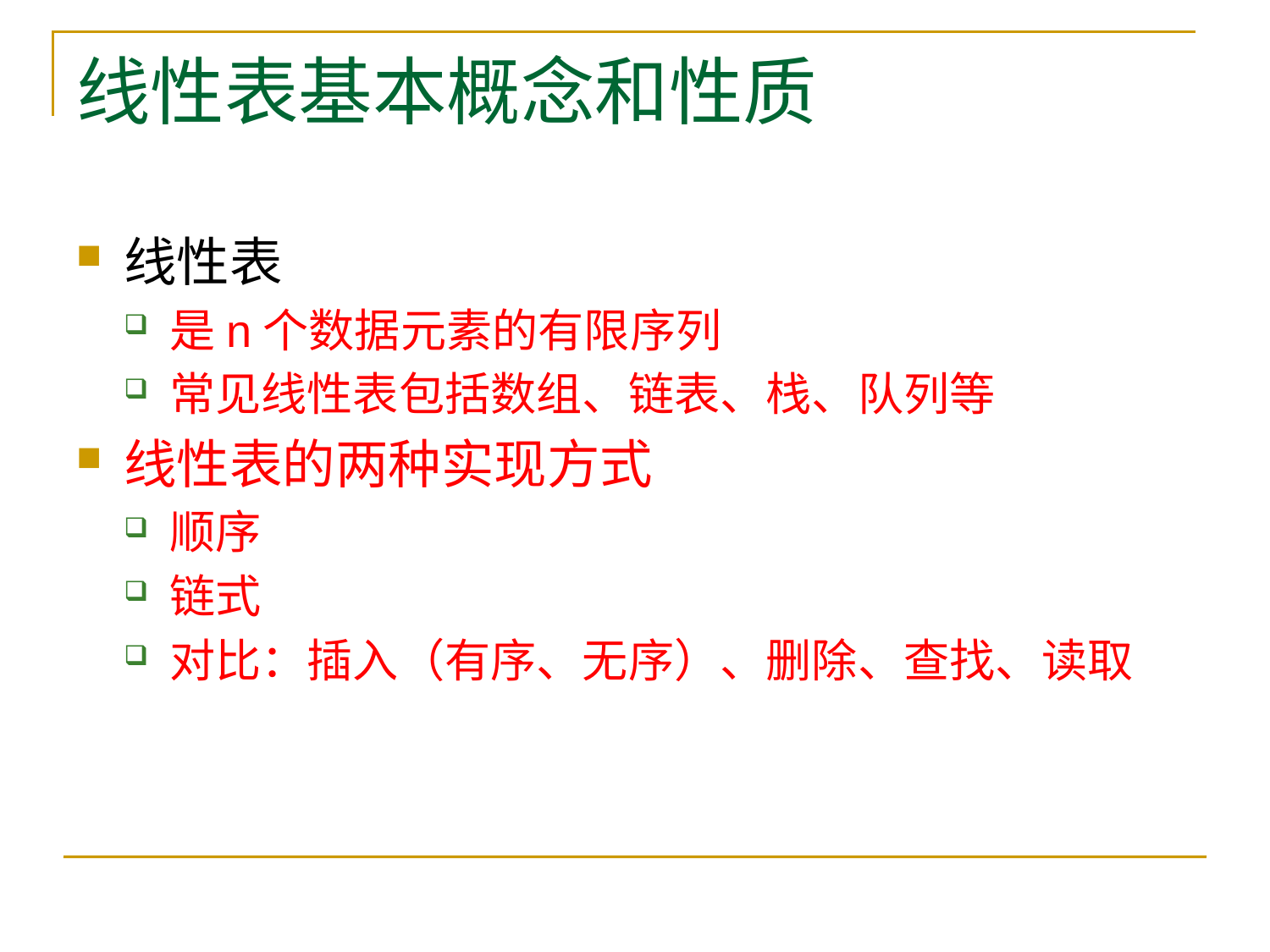

# 线性表基本概念和性质
线性表
是n个数据元素的有限序列
常见线性表包括数组、链表、栈、队列等
线性表的两种实现方式
顺序
链式
对比：插入（有序、无序）、删除、查找、读取